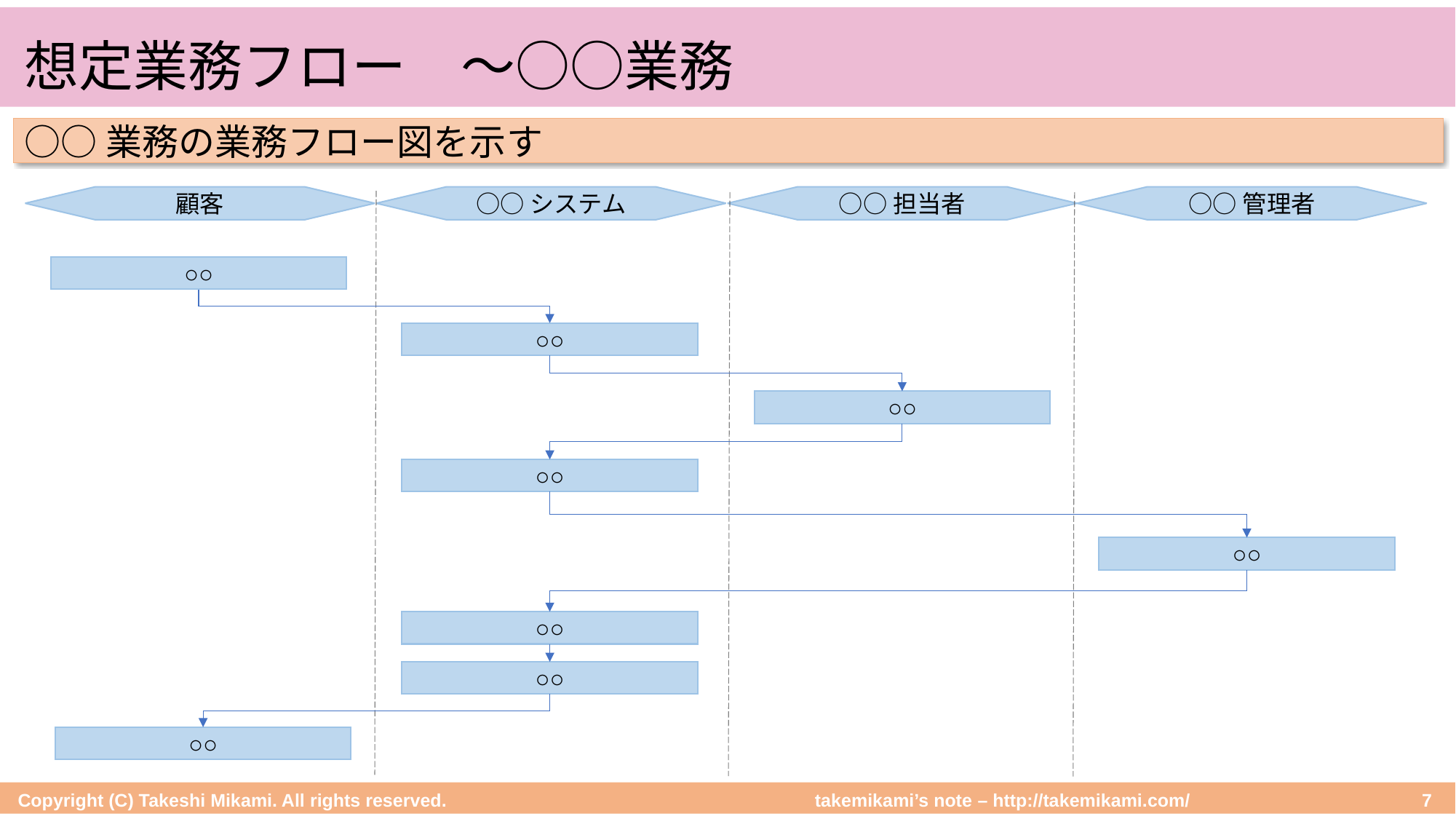

# 想定業務フロー　〜○○業務
○○業務の業務フロー図を示す
○○管理者
○○システム
○○担当者
顧客
○○
○○
○○
○○
○○
○○
○○
○○
Copyright (C) Takeshi Mikami. All rights reserved.
7